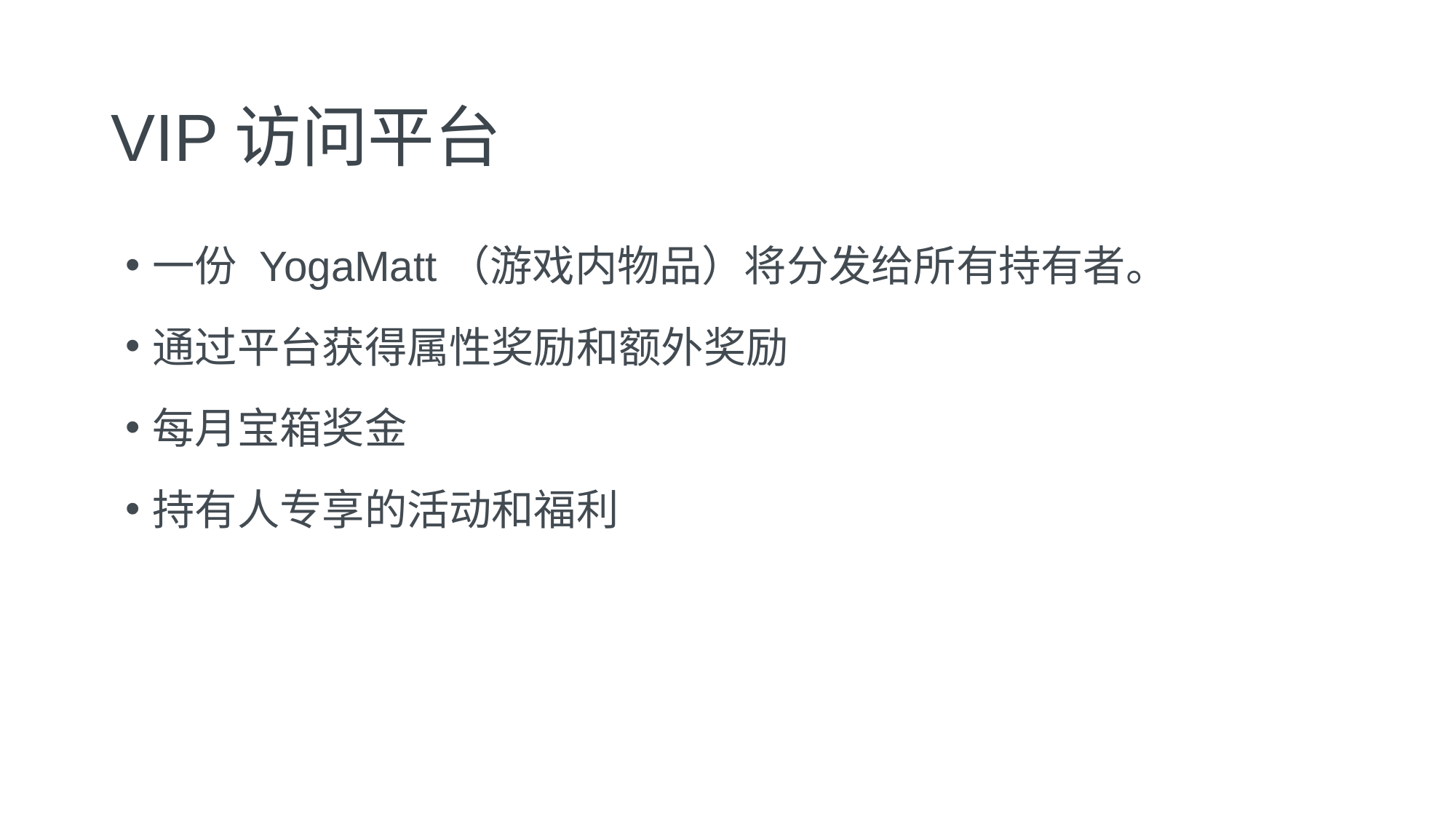

# VIP访问平台
一份 YogaMatt（游戏内物品）将分发给所有持有者。
通过平台获得属性奖励和额外奖励
每月宝箱奖金
持有人专享的活动和福利